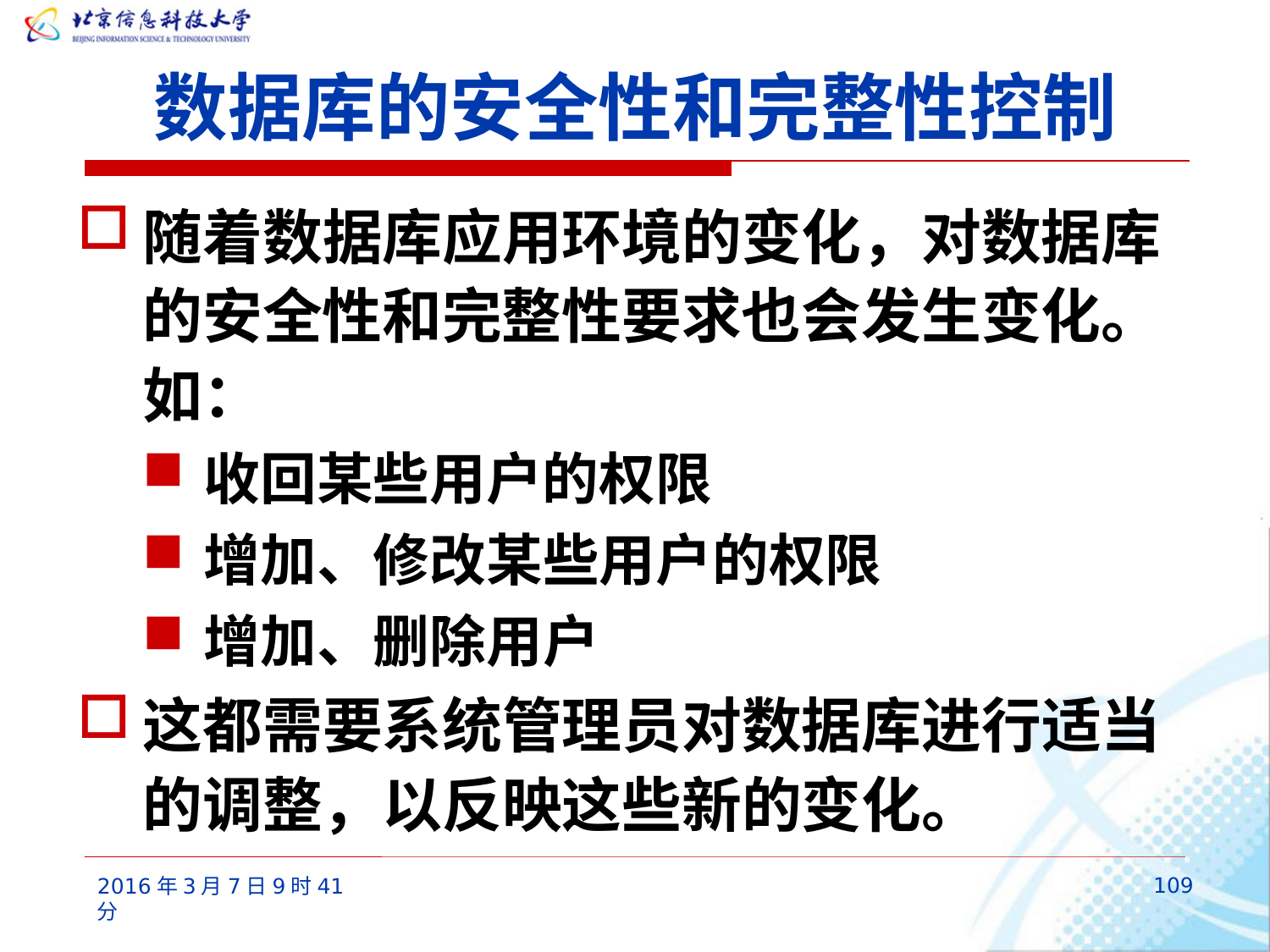

# 数据库的安全性和完整性控制
随着数据库应用环境的变化，对数据库的安全性和完整性要求也会发生变化。如：
收回某些用户的权限
增加、修改某些用户的权限
增加、删除用户
这都需要系统管理员对数据库进行适当的调整，以反映这些新的变化。
2016年3月7日9时41分